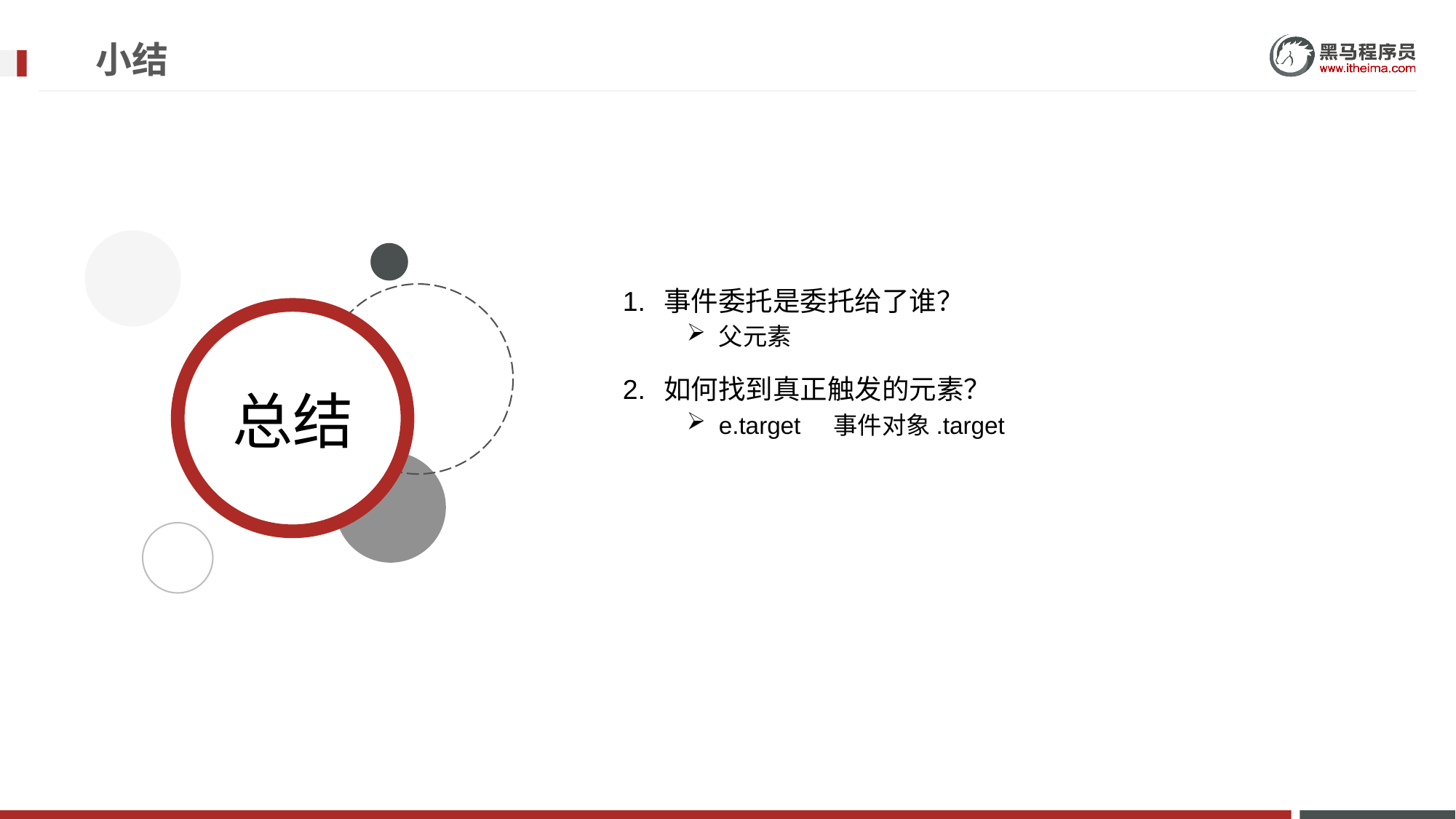

# 小结
事件委托是委托给了谁？
父元素
如何找到真正触发的元素？
e.target    事件对象.target